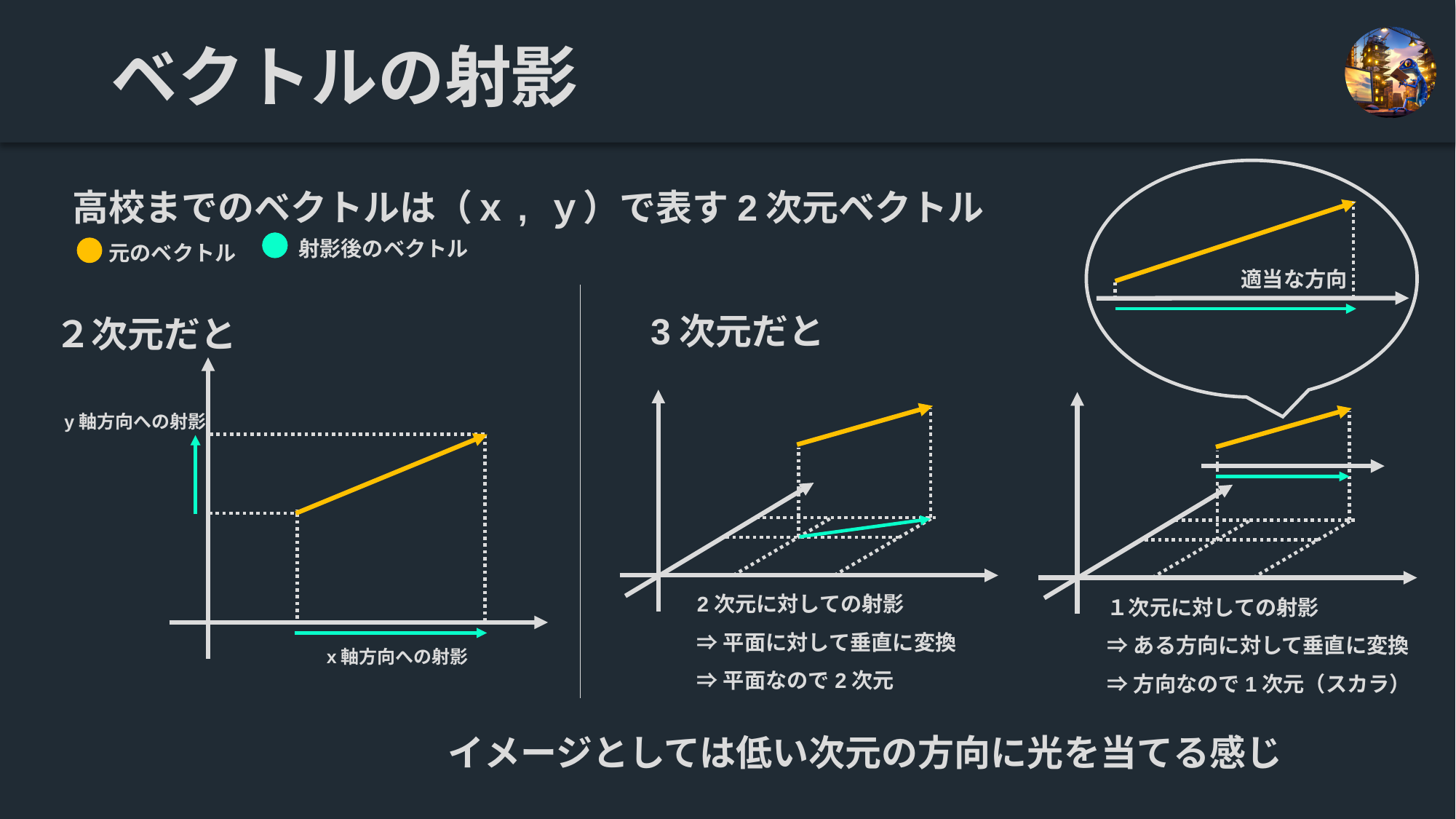

# ベクトルの射影

適当な方向
１次元に対しての射影
⇒ある方向に対して垂直に変換
⇒方向なので1次元（スカラ）
高校までのベクトルは（ｘ, ｙ）で表す2次元ベクトル
射影後のベクトル

元のベクトル

3次元だと
２次元だと
y軸方向への射影
x軸方向への射影
2次元に対しての射影
⇒平面に対して垂直に変換
⇒平面なので2次元
イメージとしては低い次元の方向に光を当てる感じ